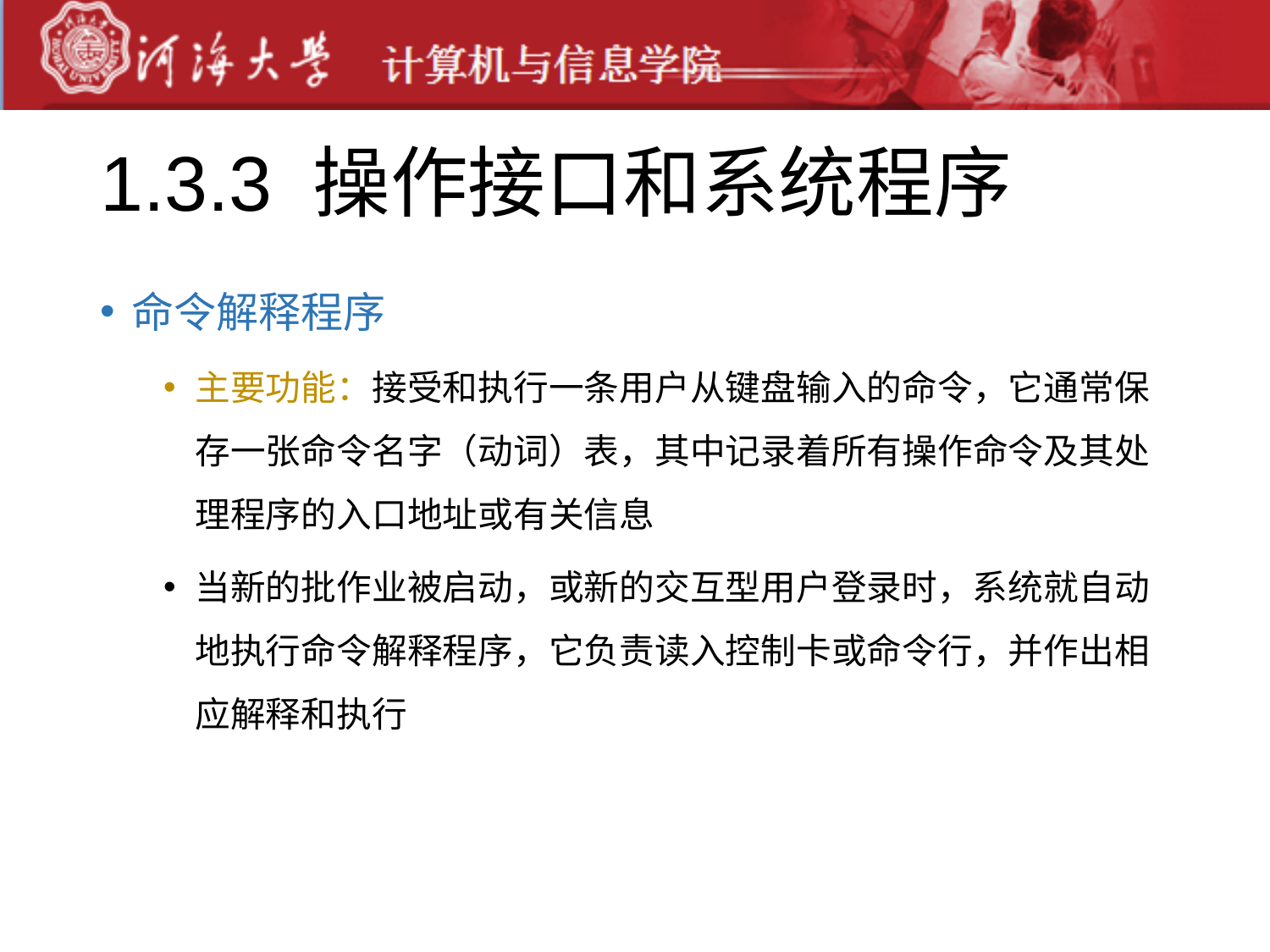

# 1.3.3 操作接口和系统程序
命令解释程序
主要功能：接受和执行一条用户从键盘输入的命令，它通常保存一张命令名字（动词）表，其中记录着所有操作命令及其处理程序的入口地址或有关信息
当新的批作业被启动，或新的交互型用户登录时，系统就自动地执行命令解释程序，它负责读入控制卡或命令行，并作出相应解释和执行